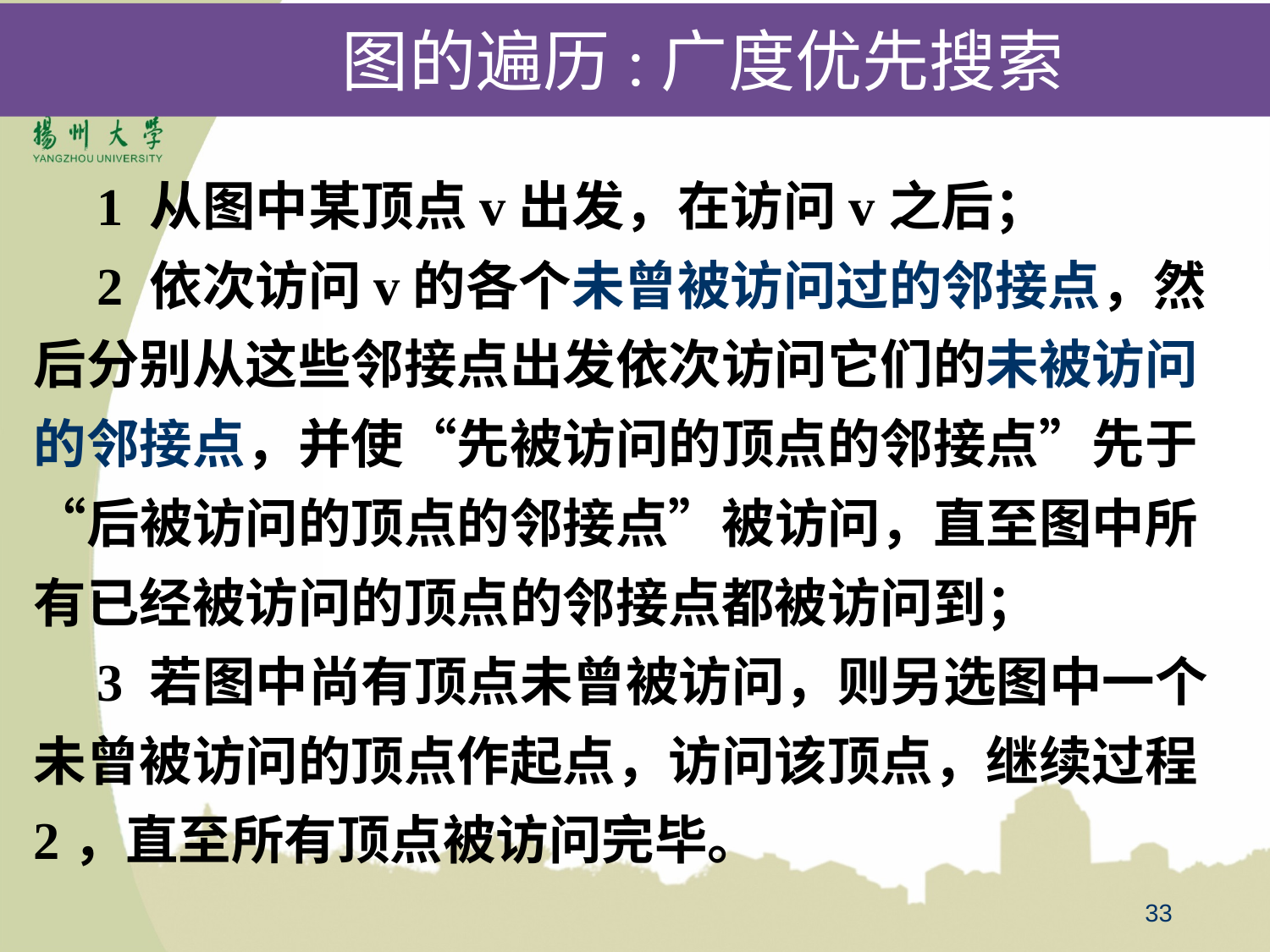

# 图的遍历:广度优先搜索

1 从图中某顶点v出发，在访问v之后；
2 依次访问v的各个未曾被访问过的邻接点，然后分别从这些邻接点出发依次访问它们的未被访问的邻接点，并使“先被访问的顶点的邻接点”先于“后被访问的顶点的邻接点”被访问，直至图中所有已经被访问的顶点的邻接点都被访问到；
3 若图中尚有顶点未曾被访问，则另选图中一个未曾被访问的顶点作起点，访问该顶点，继续过程2，直至所有顶点被访问完毕。
33